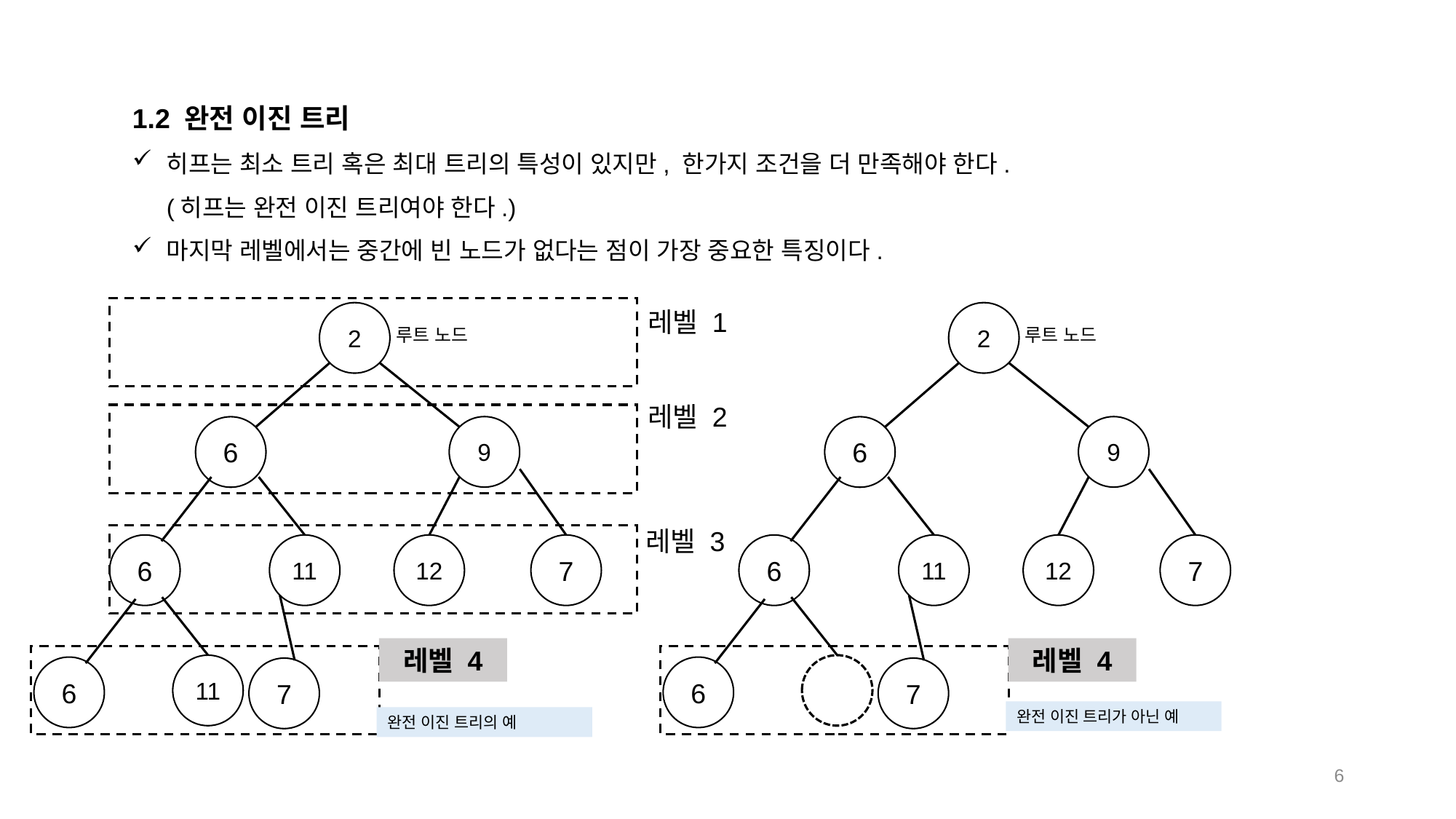

1.2 완전 이진 트리
히프는 최소 트리 혹은 최대 트리의 특성이 있지만, 한가지 조건을 더 만족해야 한다.
(히프는 완전 이진 트리여야 한다.)
마지막 레벨에서는 중간에 빈 노드가 없다는 점이 가장 중요한 특징이다.

레벨 1
2
2
루트 노드
루트 노드
레벨 2

9
9
6
6
레벨 3

6
11
12
7
6
11
12
7
레벨 4
레벨 4

11

6
6
7
7
완전 이진 트리가 아닌 예
완전 이진 트리의 예
6